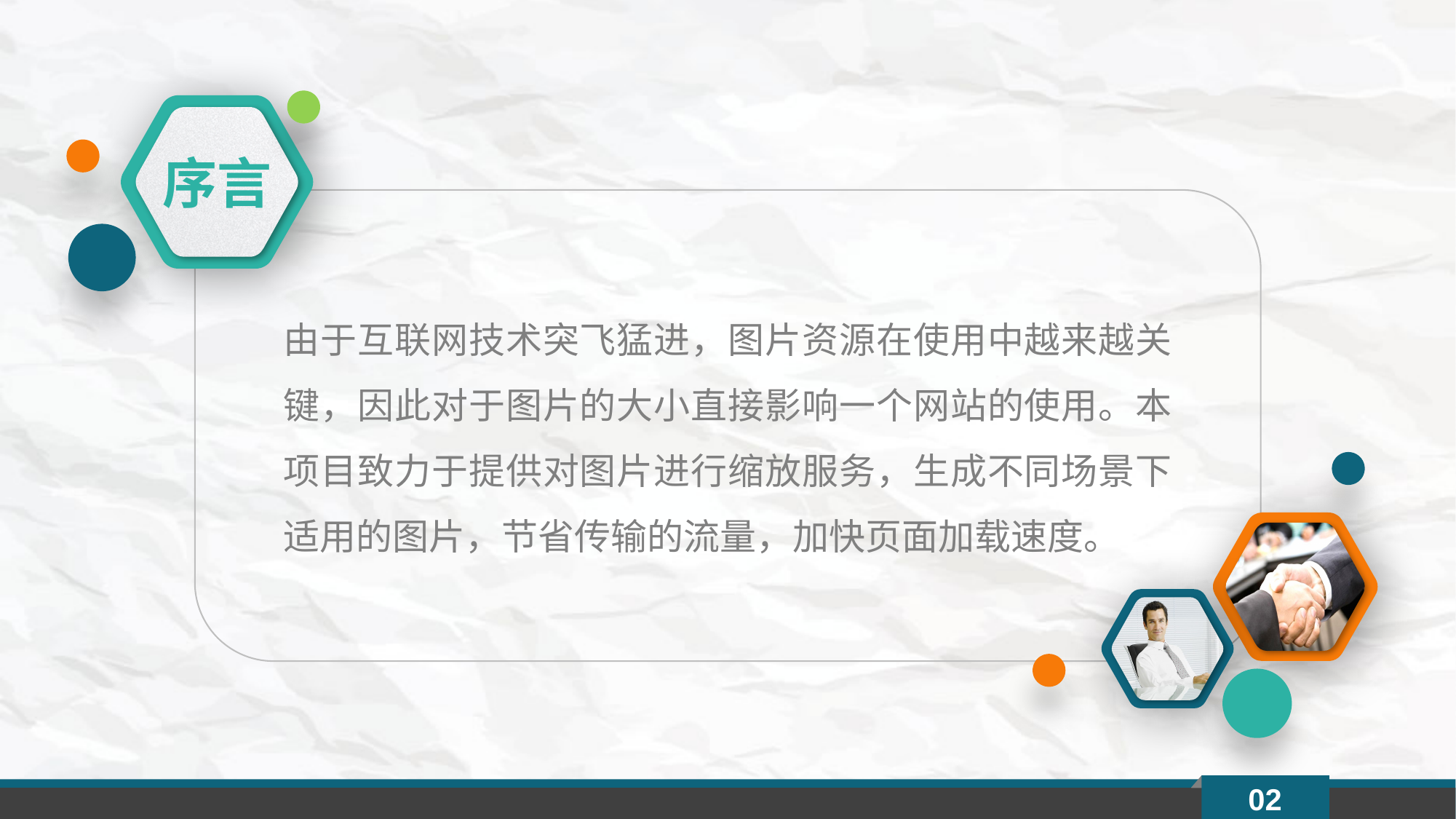

序言

由于互联网技术突飞猛进，图片资源在使用中越来越关键，因此对于图片的大小直接影响一个网站的使用。本项目致力于提供对图片进行缩放服务，生成不同场景下适用的图片，节省传输的流量，加快页面加载速度。

02

延时符